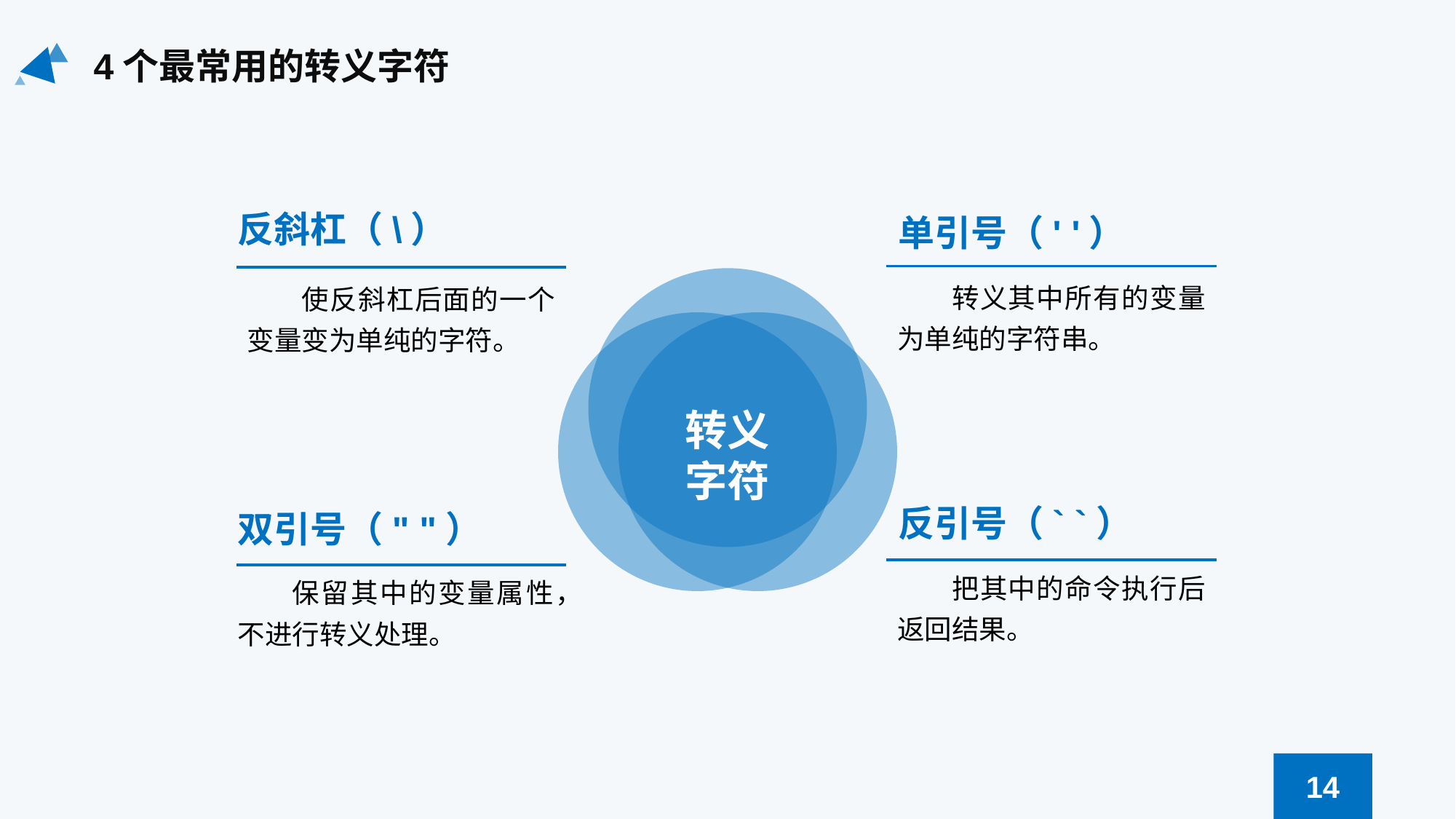

4个最常用的转义字符

反斜杠（\）
单引号（' '）
转义其中所有的变量为单纯的字符串。

使反斜杠后面的一个变量变为单纯的字符。

转义
字符
反引号（` `）
双引号（" "）
把其中的命令执行后返回结果。
保留其中的变量属性，不进行转义处理。

14